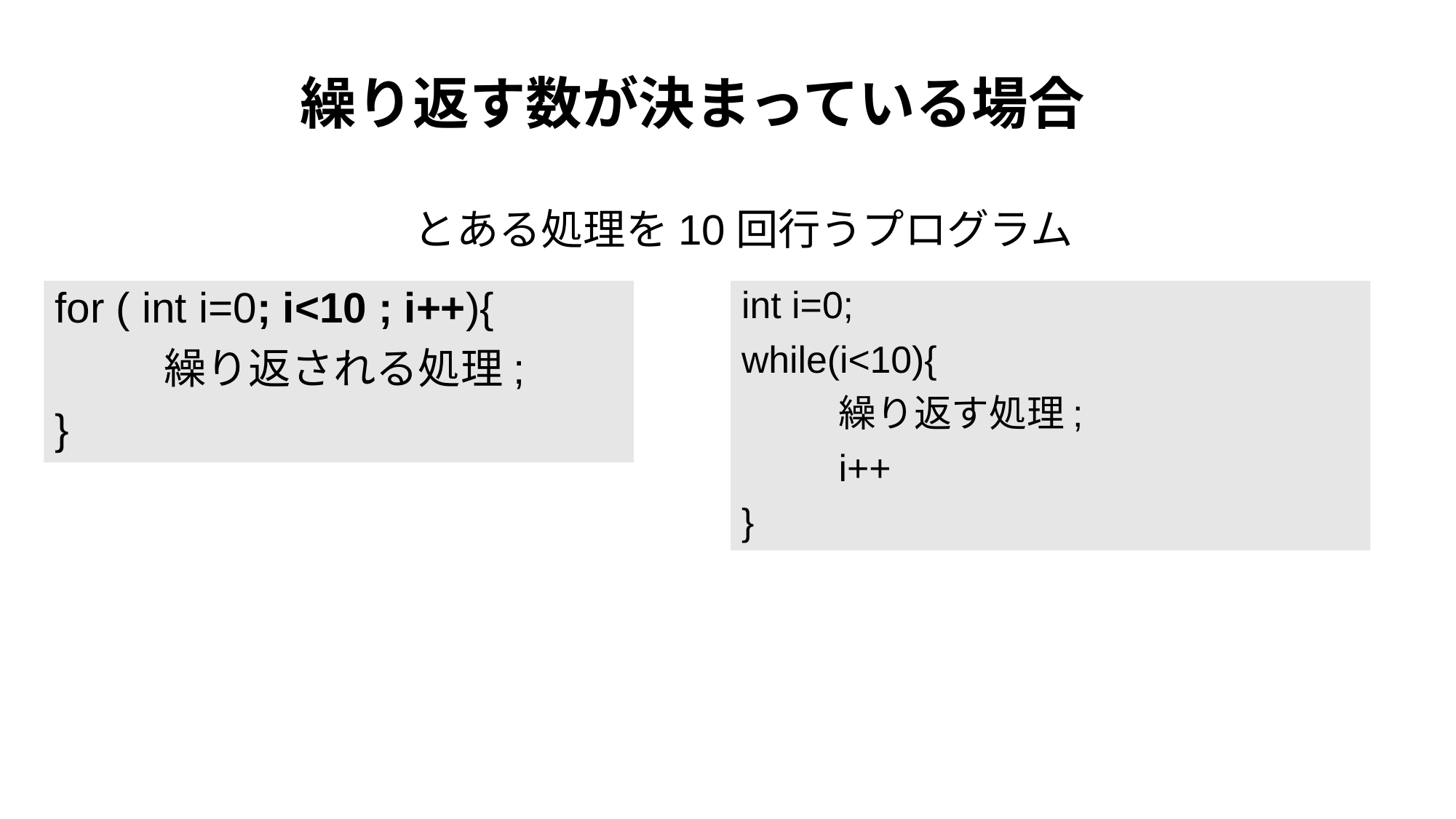

繰り返す数が決まっている場合
とある処理を10回行うプログラム
for ( int i=0; i<10 ; i++){
	繰り返される処理;
}

int i=0;
while(i<10){
	繰り返す処理;
	i++
}